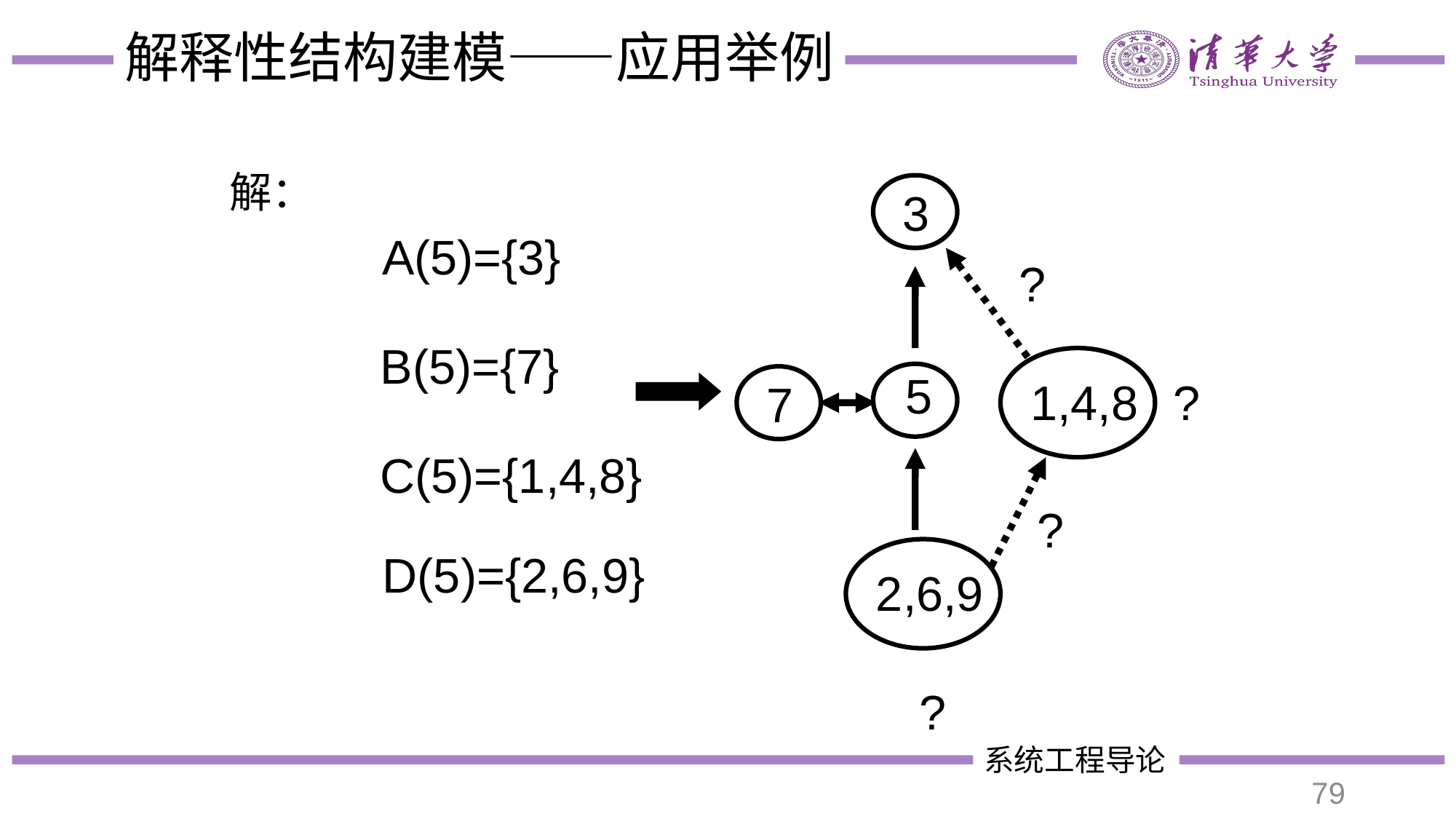

# 解释性结构建模——应用举例
解：

3

?
?

?
?

1,4,8
5

7

2,6,9
A(5)={3}
B(5)={7}
C(5)={1,4,8}
D(5)={2,6,9}

79